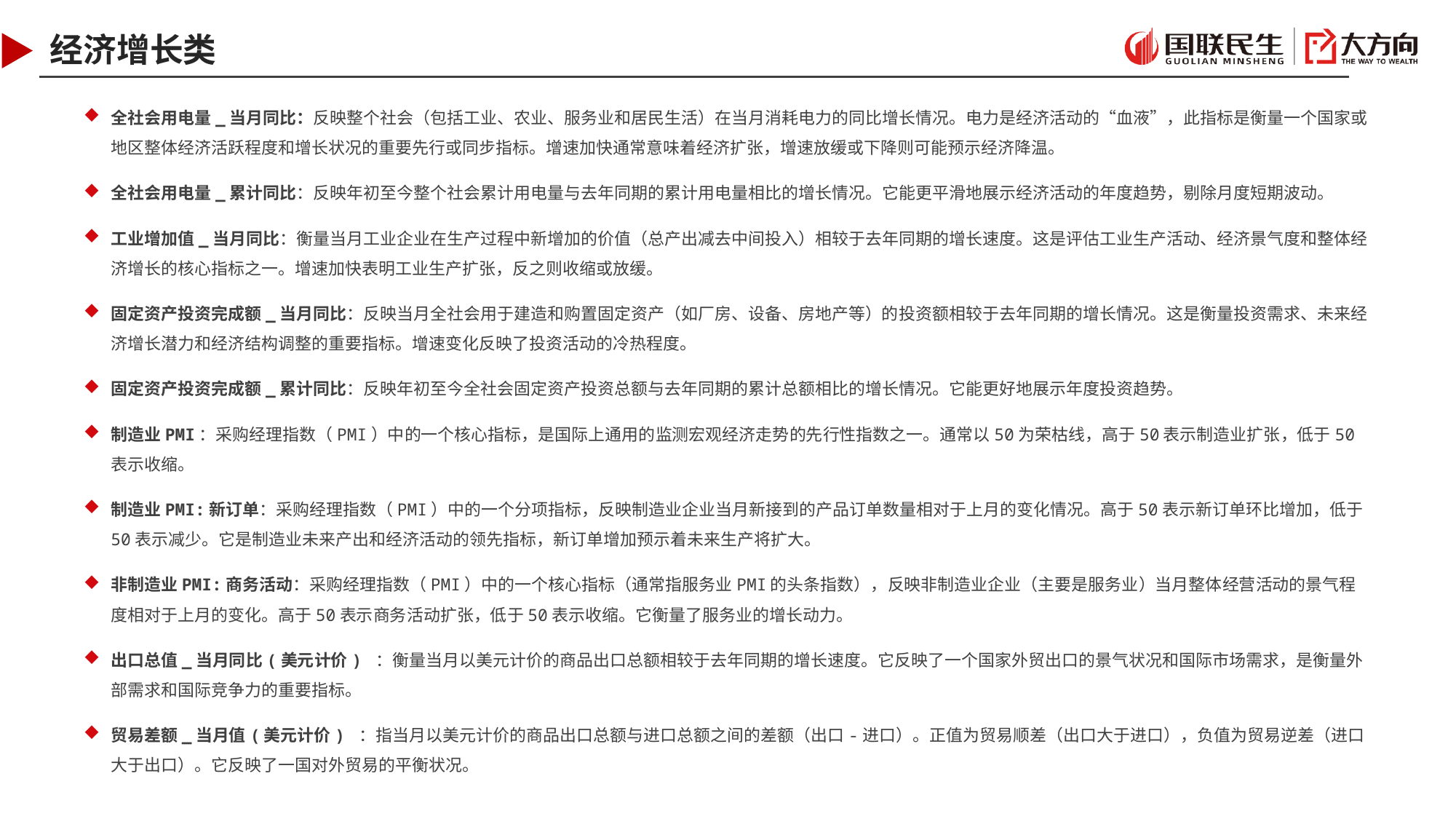

# 经济增长类
全社会用电量_当月同比：反映整个社会（包括工业、农业、服务业和居民生活）在当月消耗电力的同比增长情况。电力是经济活动的“血液”，此指标是衡量一个国家或地区整体经济活跃程度和增长状况的重要先行或同步指标。增速加快通常意味着经济扩张，增速放缓或下降则可能预示经济降温。
全社会用电量_累计同比：反映年初至今整个社会累计用电量与去年同期的累计用电量相比的增长情况。它能更平滑地展示经济活动的年度趋势，剔除月度短期波动。
工业增加值_当月同比：衡量当月工业企业在生产过程中新增加的价值（总产出减去中间投入）相较于去年同期的增长速度。这是评估工业生产活动、经济景气度和整体经济增长的核心指标之一。增速加快表明工业生产扩张，反之则收缩或放缓。
固定资产投资完成额_当月同比：反映当月全社会用于建造和购置固定资产（如厂房、设备、房地产等）的投资额相较于去年同期的增长情况。这是衡量投资需求、未来经济增长潜力和经济结构调整的重要指标。增速变化反映了投资活动的冷热程度。
固定资产投资完成额_累计同比：反映年初至今全社会固定资产投资总额与去年同期的累计总额相比的增长情况。它能更好地展示年度投资趋势。
制造业PMI：采购经理指数（PMI）中的一个核心指标，是国际上通用的监测宏观经济走势的先行性指数之一。通常以50为荣枯线，高于50表示制造业扩张，低于50表示收缩。
制造业PMI:新订单：采购经理指数（PMI）中的一个分项指标，反映制造业企业当月新接到的产品订单数量相对于上月的变化情况。高于50表示新订单环比增加，低于50表示减少。它是制造业未来产出和经济活动的领先指标，新订单增加预示着未来生产将扩大。
非制造业PMI:商务活动：采购经理指数（PMI）中的一个核心指标（通常指服务业PMI的头条指数），反映非制造业企业（主要是服务业）当月整体经营活动的景气程度相对于上月的变化。高于50表示商务活动扩张，低于50表示收缩。它衡量了服务业的增长动力。
出口总值_当月同比(美元计价) ：衡量当月以美元计价的商品出口总额相较于去年同期的增长速度。它反映了一个国家外贸出口的景气状况和国际市场需求，是衡量外部需求和国际竞争力的重要指标。
贸易差额_当月值(美元计价) ：指当月以美元计价的商品出口总额与进口总额之间的差额（出口-进口）。正值为贸易顺差（出口大于进口），负值为贸易逆差（进口大于出口）。它反映了一国对外贸易的平衡状况。